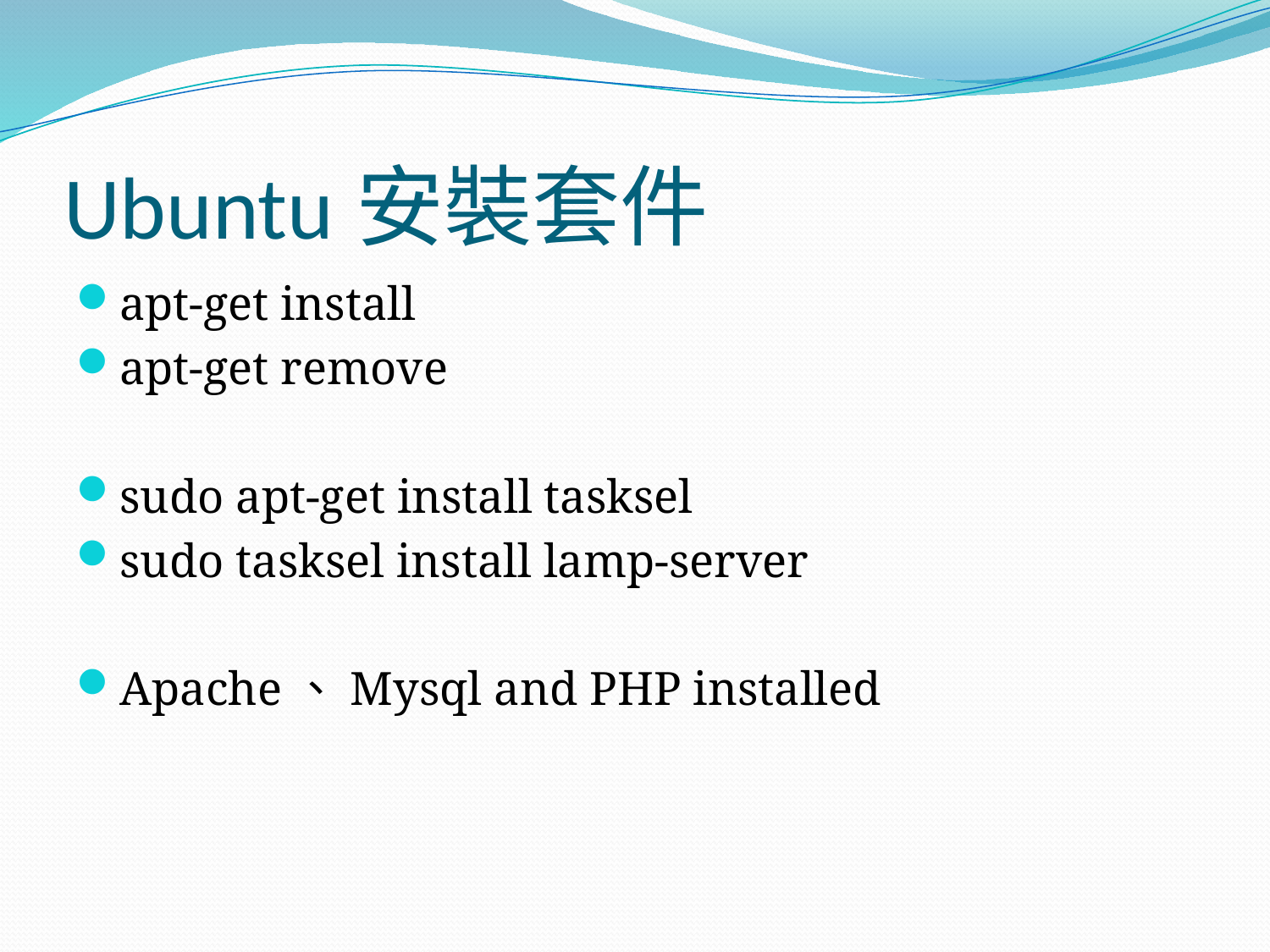

# Ubuntu安裝套件
apt-get install
apt-get remove

sudo apt-get install tasksel
sudo tasksel install lamp-server

Apache、Mysql and PHP installed